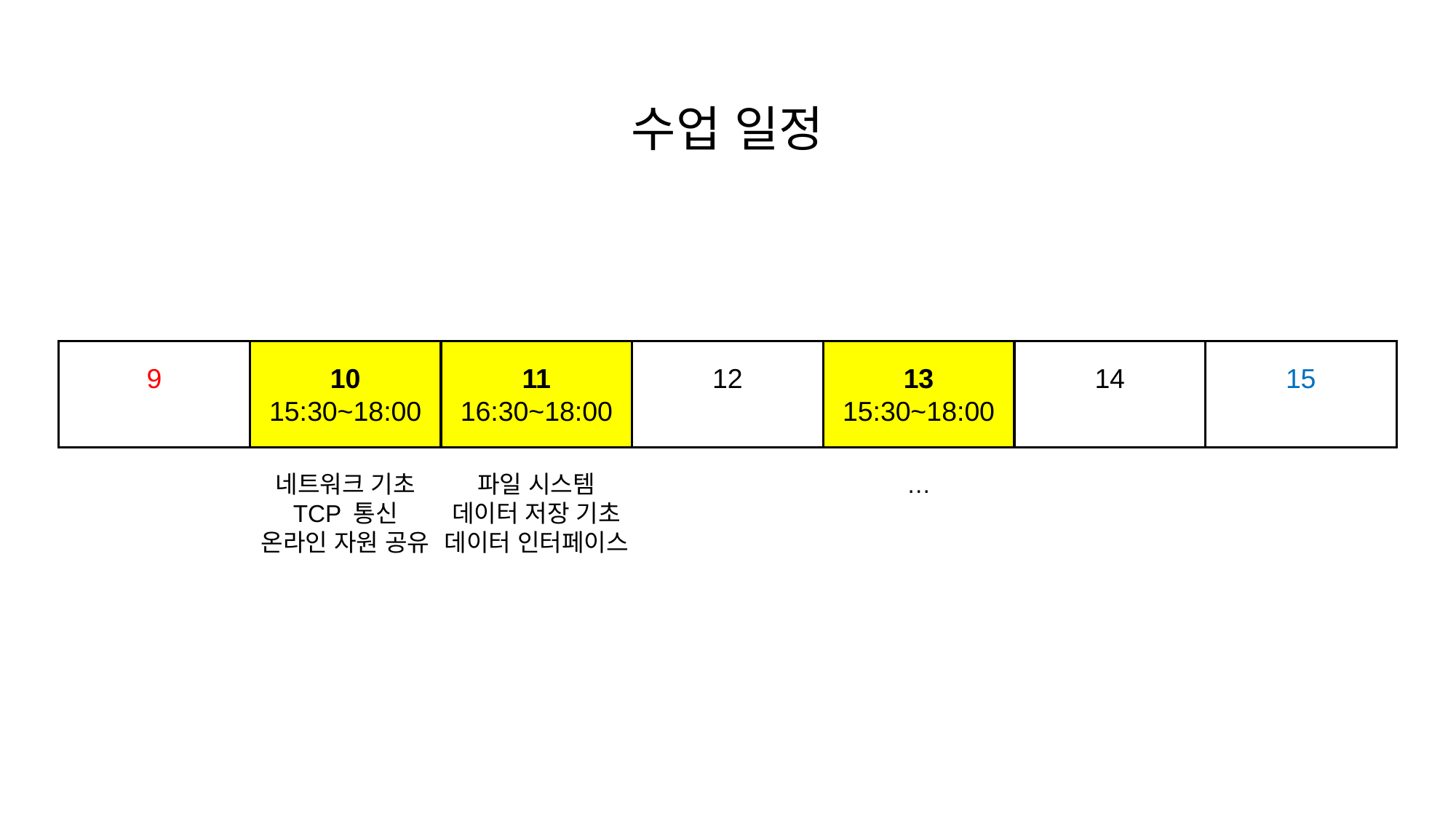

수업 일정
15

14

13
15:30~18:00
9

10
15:30~18:00
11
16:30~18:00
12

25

24

23
15:30~17:00
19

20

21
16:30~18:00
22

…
네트워크 기초
TCP 통신
온라인 자원 공유
파일 시스템
데이터 저장 기초
데이터 인터페이스